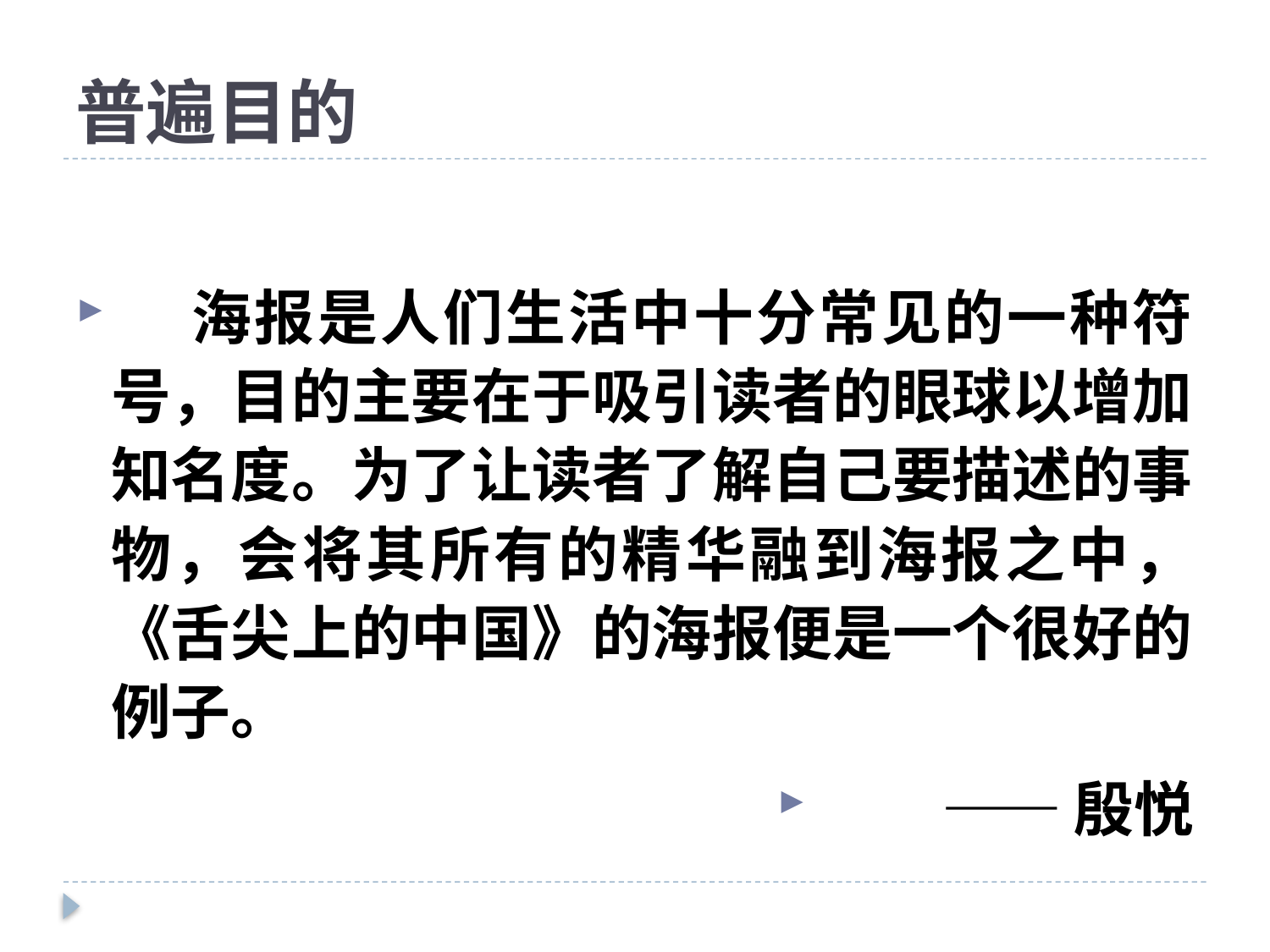

# 普遍目的

    海报是人们生活中十分常见的一种符号，目的主要在于吸引读者的眼球以增加知名度。为了让读者了解自己要描述的事物，会将其所有的精华融到海报之中，《舌尖上的中国》的海报便是一个很好的例子。
——殷悦